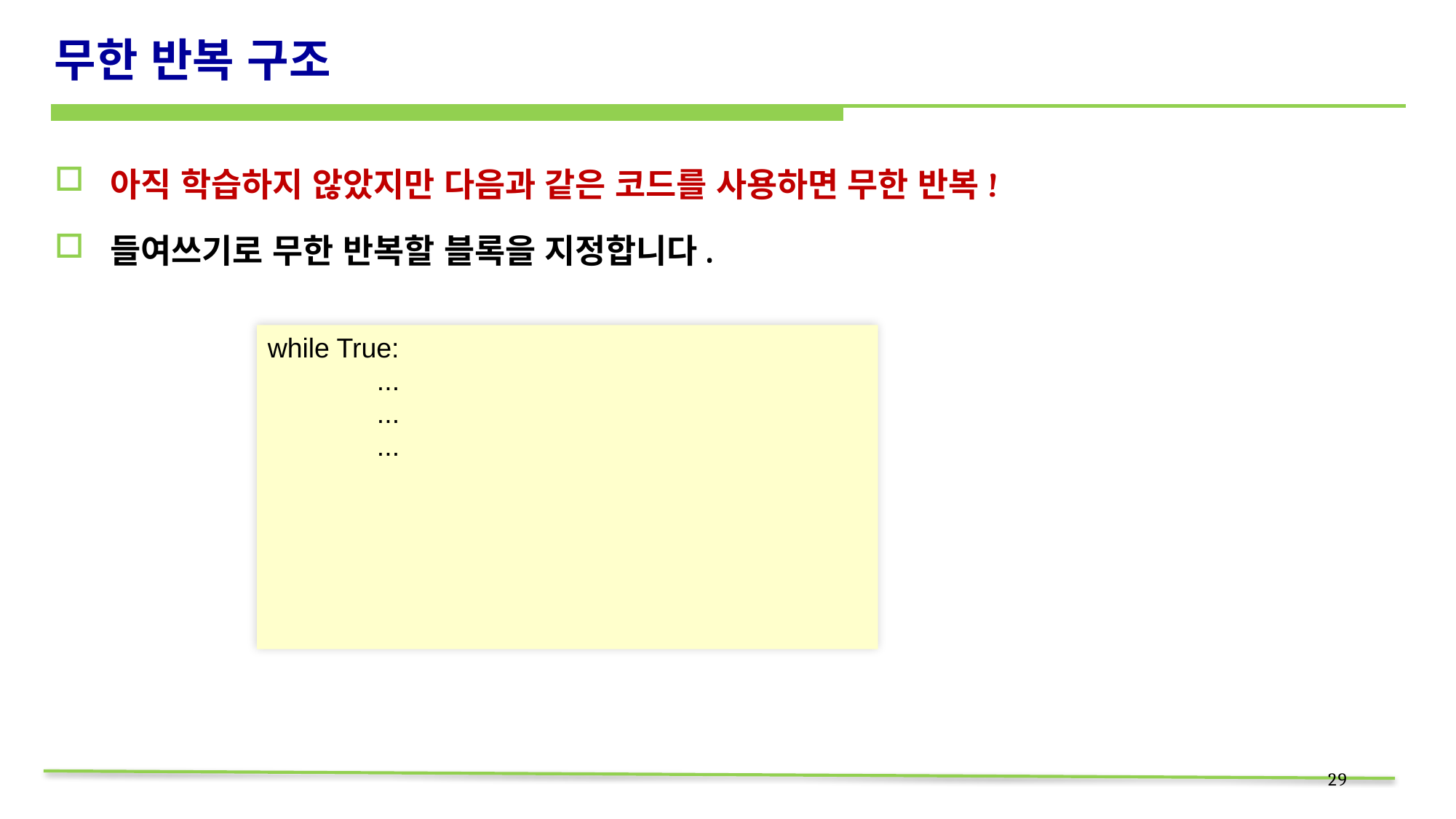

# 무한 반복 구조
아직 학습하지 않았지만 다음과 같은 코드를 사용하면 무한 반복!
들여쓰기로 무한 반복할 블록을 지정합니다.
while True:
	...
	...
	...
29